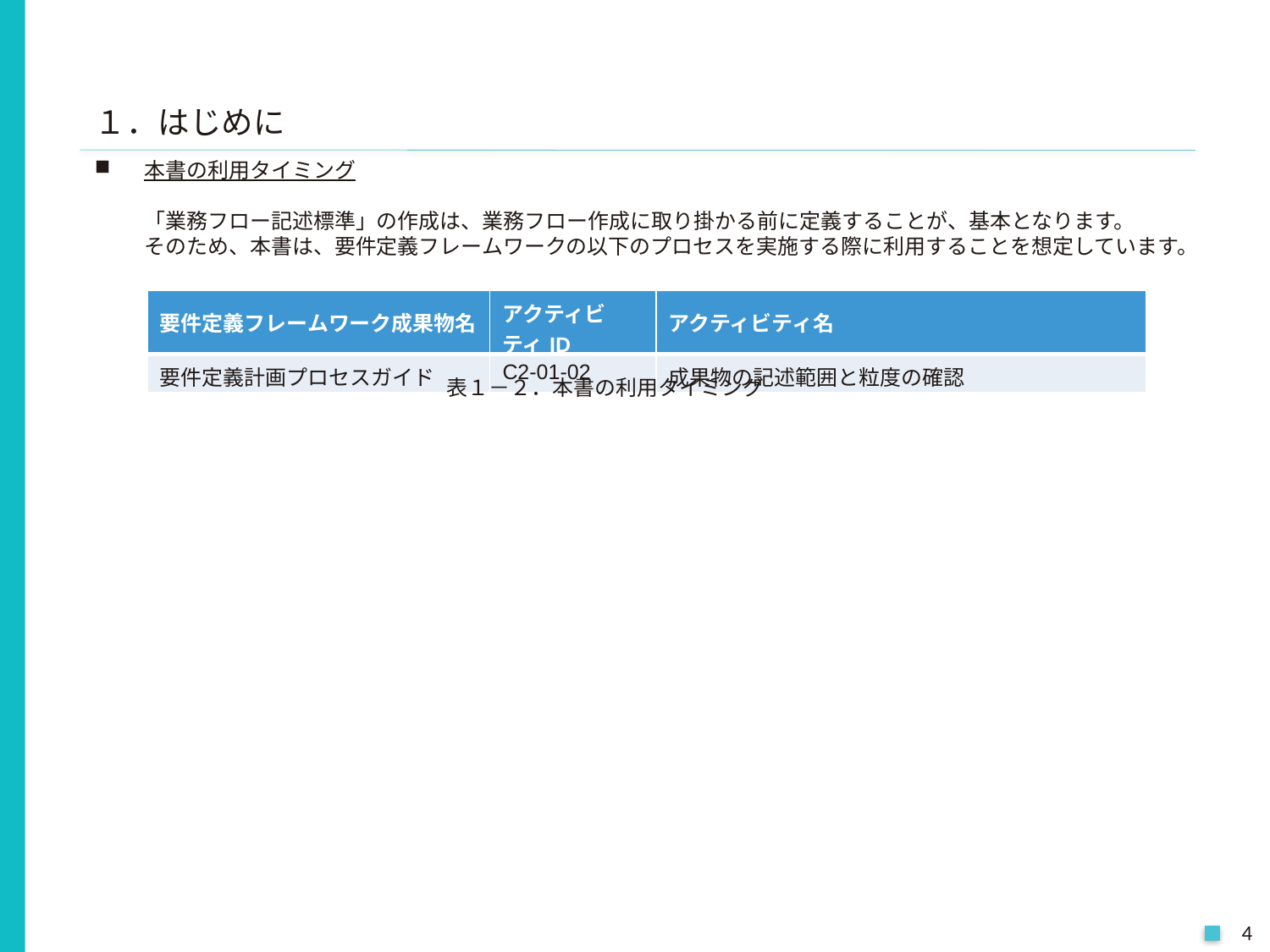

１．はじめに
本書の利用タイミング
「業務フロー記述標準」の作成は、業務フロー作成に取り掛かる前に定義することが、基本となります。
そのため、本書は、要件定義フレームワークの以下のプロセスを実施する際に利用することを想定しています。
| 要件定義フレームワーク成果物名 | アクティビティID | アクティビティ名 |
| --- | --- | --- |
| 要件定義計画プロセスガイド | C2-01-02 | 成果物の記述範囲と粒度の確認 |
表１－２．本書の利用タイミング
4